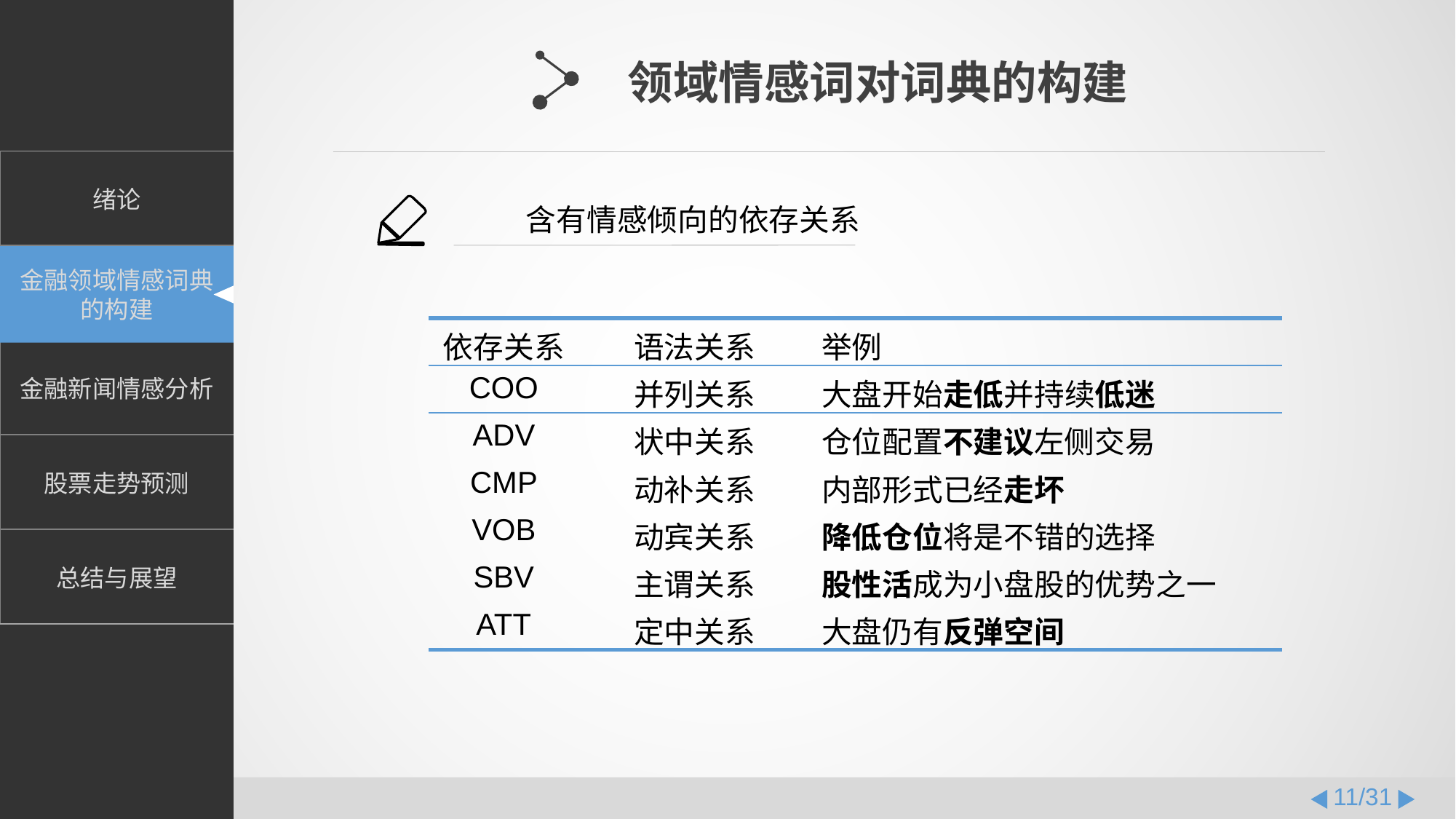

领域情感词对词典的构建

含有情感倾向的依存关系
| 依存关系 | 语法关系 | 举例 |
| --- | --- | --- |
| COO | 并列关系 | 大盘开始走低并持续低迷 |
| ADV | 状中关系 | 仓位配置不建议左侧交易 |
| CMP | 动补关系 | 内部形式已经走坏 |
| VOB | 动宾关系 | 降低仓位将是不错的选择 |
| SBV | 主谓关系 | 股性活成为小盘股的优势之一 |
| ATT | 定中关系 | 大盘仍有反弹空间 |